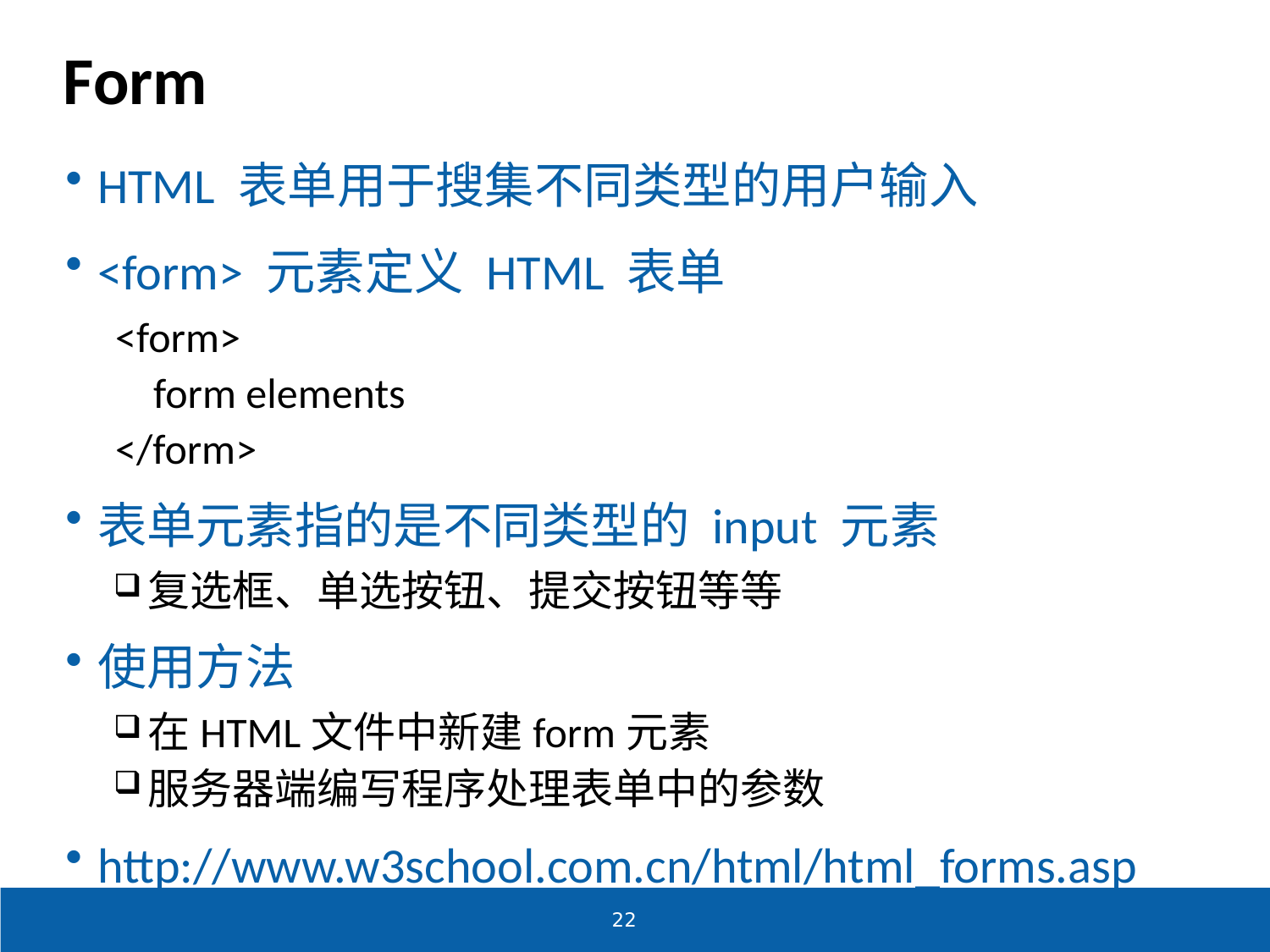

# Form
HTML 表单用于搜集不同类型的用户输入
<form> 元素定义 HTML 表单
<form>
    form elements
</form>
表单元素指的是不同类型的 input 元素
复选框、单选按钮、提交按钮等等
使用方法
在HTML文件中新建form元素
服务器端编写程序处理表单中的参数
http://www.w3school.com.cn/html/html_forms.asp

22